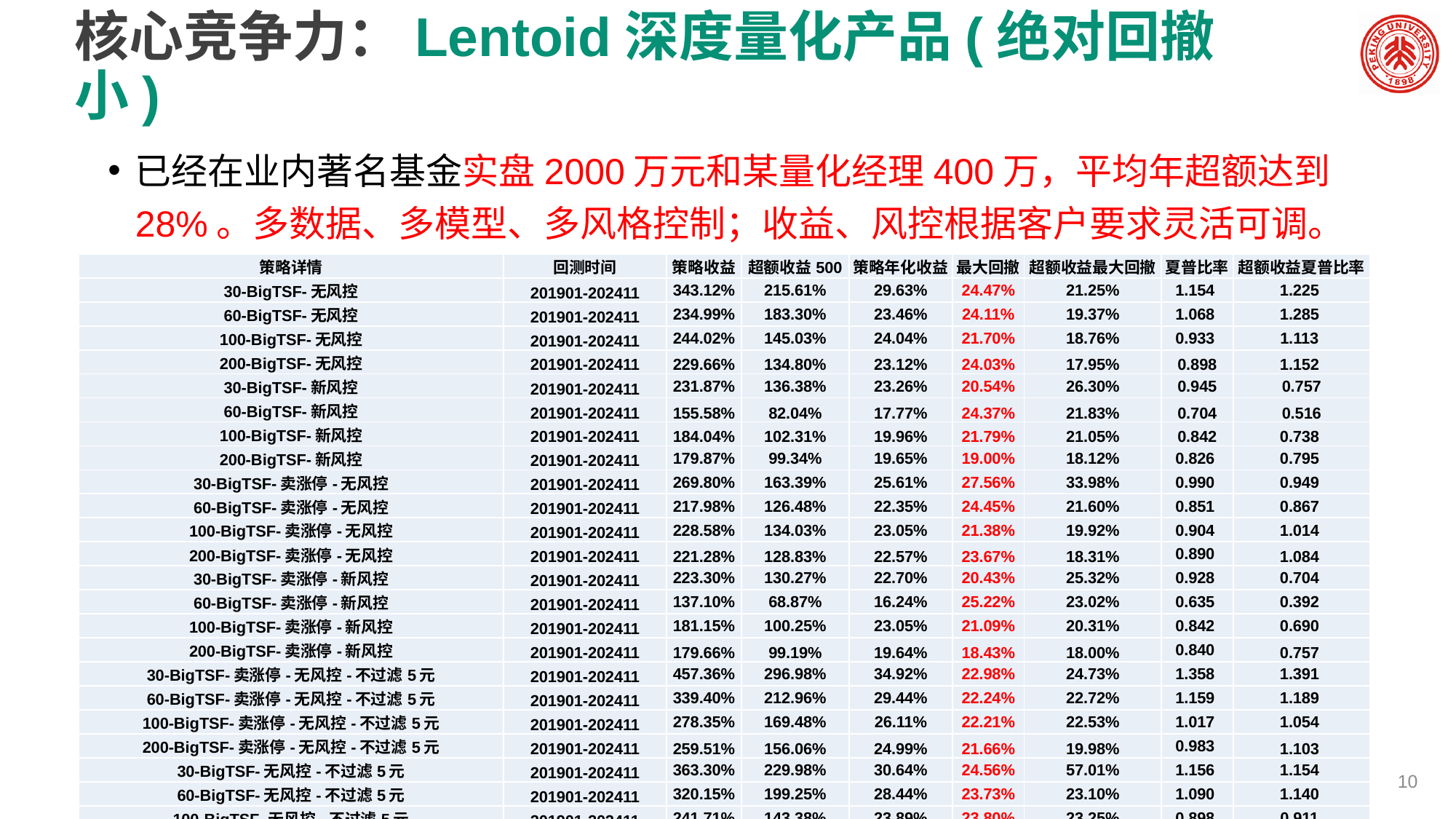

# 核心竞争力：Lentoid深度量化产品(绝对回撤小)
已经在业内著名基金实盘2000万元和某量化经理400万，平均年超额达到28%。多数据、多模型、多风格控制；收益、风控根据客户要求灵活可调。

| 策略详情 | 回测时间 | 策略收益 | 超额收益500 | 策略年化收益 | 最大回撤 | 超额收益最大回撤 | 夏普比率 | 超额收益夏普比率 |
| --- | --- | --- | --- | --- | --- | --- | --- | --- |
| 30-BigTSF-无风控 | 201901-202411 | 343.12% | 215.61% | 29.63% | 24.47% | 21.25% | 1.154 | 1.225 |
| 60-BigTSF-无风控 | 201901-202411 | 234.99% | 183.30% | 23.46% | 24.11% | 19.37% | 1.068 | 1.285 |
| 100-BigTSF-无风控 | 201901-202411 | 244.02% | 145.03% | 24.04% | 21.70% | 18.76% | 0.933 | 1.113 |
| 200-BigTSF-无风控 | 201901-202411 | 229.66% | 134.80% | 23.12% | 24.03% | 17.95% | 0.898 | 1.152 |
| 30-BigTSF-新风控 | 201901-202411 | 231.87% | 136.38% | 23.26% | 20.54% | 26.30% | 0.945 | 0.757 |
| 60-BigTSF-新风控 | 201901-202411 | 155.58% | 82.04% | 17.77% | 24.37% | 21.83% | 0.704 | 0.516 |
| 100-BigTSF-新风控 | 201901-202411 | 184.04% | 102.31% | 19.96% | 21.79% | 21.05% | 0.842 | 0.738 |
| 200-BigTSF-新风控 | 201901-202411 | 179.87% | 99.34% | 19.65% | 19.00% | 18.12% | 0.826 | 0.795 |
| 30-BigTSF-卖涨停-无风控 | 201901-202411 | 269.80% | 163.39% | 25.61% | 27.56% | 33.98% | 0.990 | 0.949 |
| 60-BigTSF-卖涨停-无风控 | 201901-202411 | 217.98% | 126.48% | 22.35% | 24.45% | 21.60% | 0.851 | 0.867 |
| 100-BigTSF-卖涨停-无风控 | 201901-202411 | 228.58% | 134.03% | 23.05% | 21.38% | 19.92% | 0.904 | 1.014 |
| 200-BigTSF-卖涨停-无风控 | 201901-202411 | 221.28% | 128.83% | 22.57% | 23.67% | 18.31% | 0.890 | 1.084 |
| 30-BigTSF-卖涨停-新风控 | 201901-202411 | 223.30% | 130.27% | 22.70% | 20.43% | 25.32% | 0.928 | 0.704 |
| 60-BigTSF-卖涨停-新风控 | 201901-202411 | 137.10% | 68.87% | 16.24% | 25.22% | 23.02% | 0.635 | 0.392 |
| 100-BigTSF-卖涨停-新风控 | 201901-202411 | 181.15% | 100.25% | 23.05% | 21.09% | 20.31% | 0.842 | 0.690 |
| 200-BigTSF-卖涨停-新风控 | 201901-202411 | 179.66% | 99.19% | 19.64% | 18.43% | 18.00% | 0.840 | 0.757 |
| 30-BigTSF-卖涨停-无风控-不过滤5元 | 201901-202411 | 457.36% | 296.98% | 34.92% | 22.98% | 24.73% | 1.358 | 1.391 |
| 60-BigTSF-卖涨停-无风控-不过滤5元 | 201901-202411 | 339.40% | 212.96% | 29.44% | 22.24% | 22.72% | 1.159 | 1.189 |
| 100-BigTSF-卖涨停-无风控-不过滤5元 | 201901-202411 | 278.35% | 169.48% | 26.11% | 22.21% | 22.53% | 1.017 | 1.054 |
| 200-BigTSF-卖涨停-无风控-不过滤5元 | 201901-202411 | 259.51% | 156.06% | 24.99% | 21.66% | 19.98% | 0.983 | 1.103 |
| 30-BigTSF-无风控-不过滤5元 | 201901-202411 | 363.30% | 229.98% | 30.64% | 24.56% | 57.01% | 1.156 | 1.154 |
| 60-BigTSF-无风控-不过滤5元 | 201901-202411 | 320.15% | 199.25% | 28.44% | 23.73% | 23.10% | 1.090 | 1.140 |
| 100-BigTSF-无风控-不过滤5元 | 201901-202411 | 241.71% | 143.38% | 23.89% | 23.80% | 23.25% | 0.898 | 0.911 |
| 200-BigTSF-无风控-不过滤5元 | 201901-202411 | 229.83% | 134.92% | 23.13% | 22.88% | 20.62% | 0.879 | 0.970 |
10